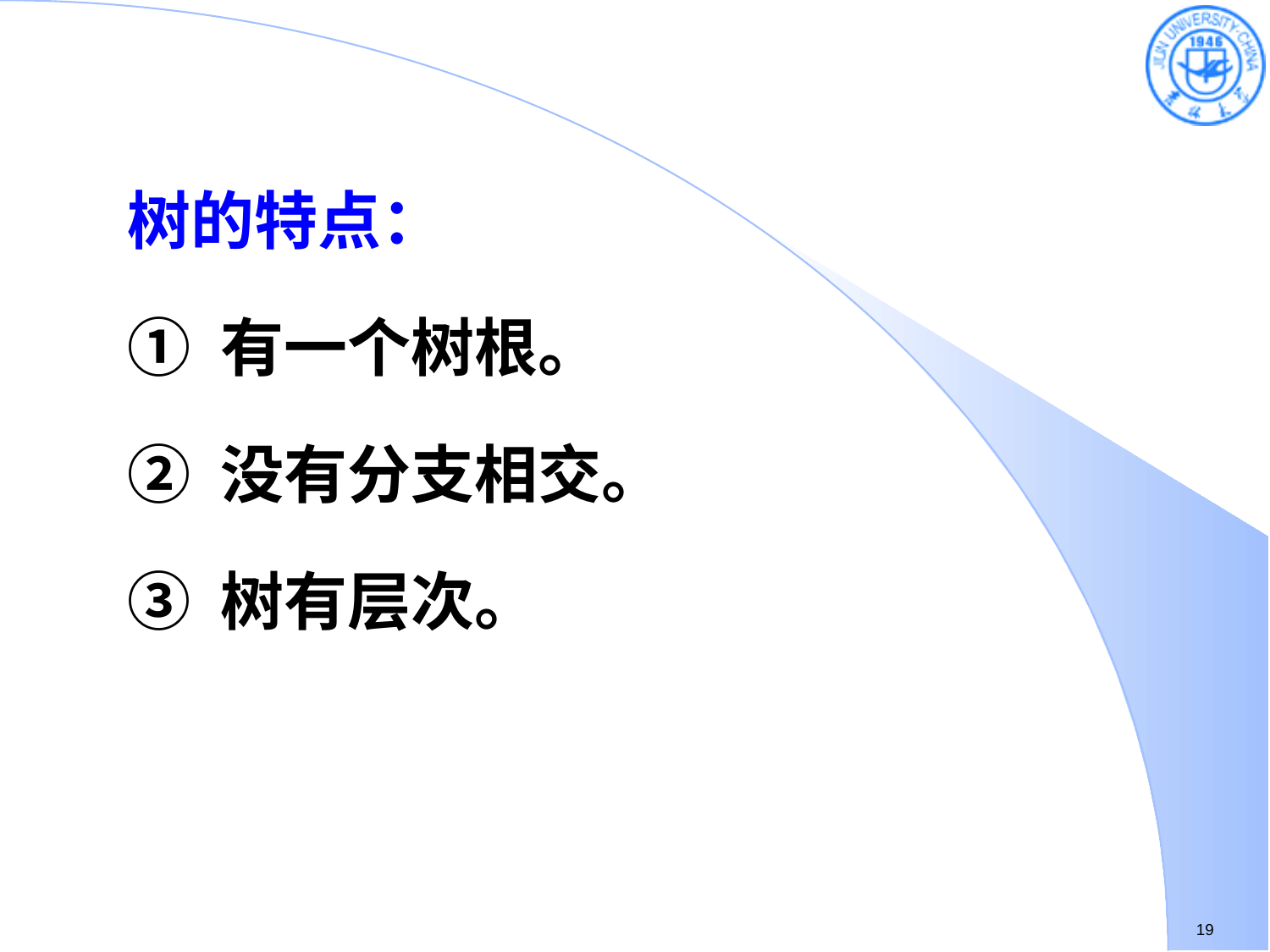

树的特点：
① 有一个树根。
② 没有分支相交。
③ 树有层次。